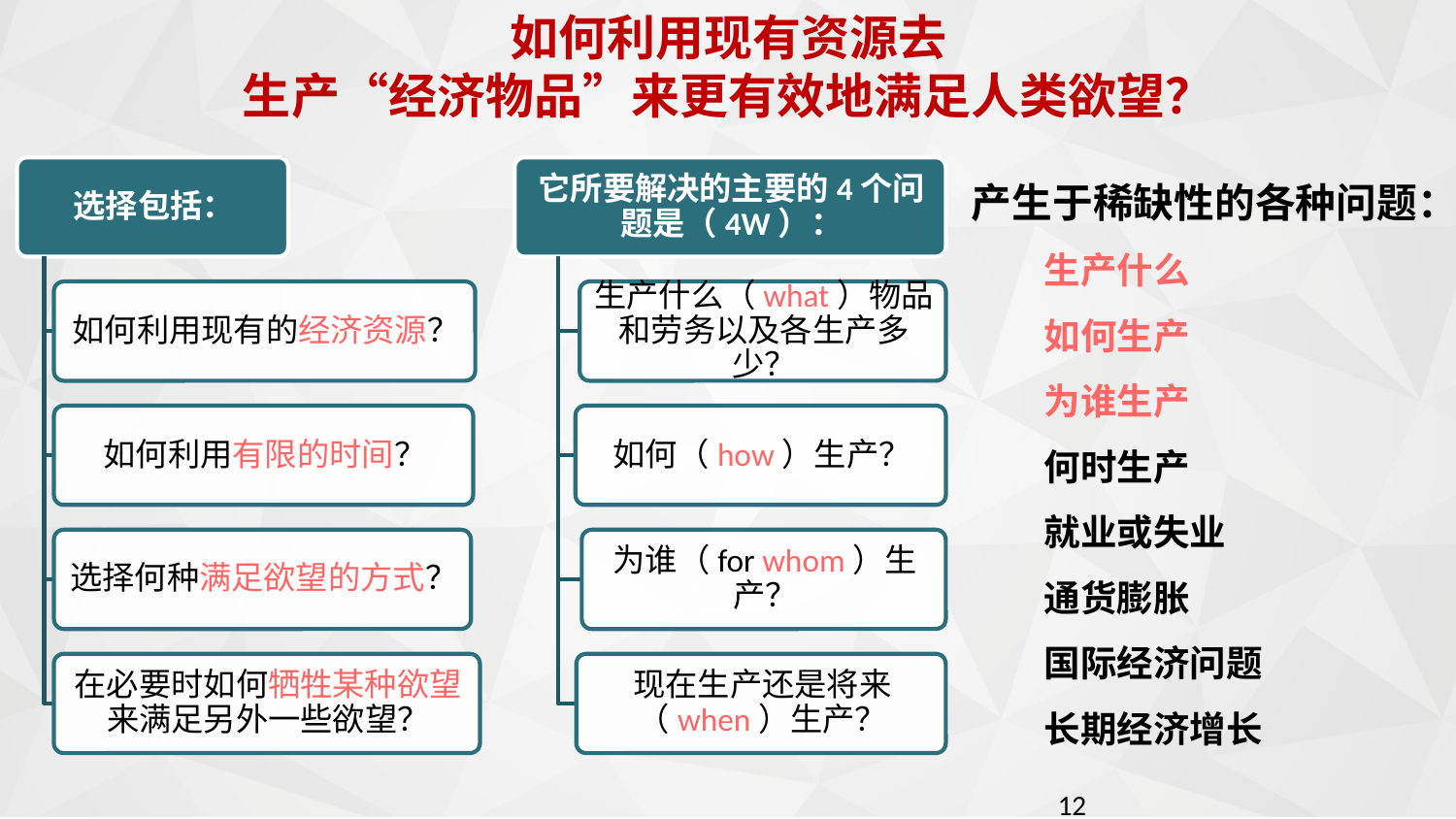

# 如何利用现有资源去 生产“经济物品”来更有效地满足人类欲望？
产生于稀缺性的各种问题：
生产什么
如何生产
为谁生产
何时生产
就业或失业
通货膨胀
国际经济问题
长期经济增长
选择包括：
如何利用现有的经济资源？
如何利用有限的时间？
选择何种满足欲望的方式？
在必要时如何牺牲某种欲望来满足另外一些欲望？
它所要解决的主要的4个问题是（4W）：
生产什么（what）物品和劳务以及各生产多少？
如何（how）生产？
为谁（for whom）生产？
现在生产还是将来（when）生产？
12